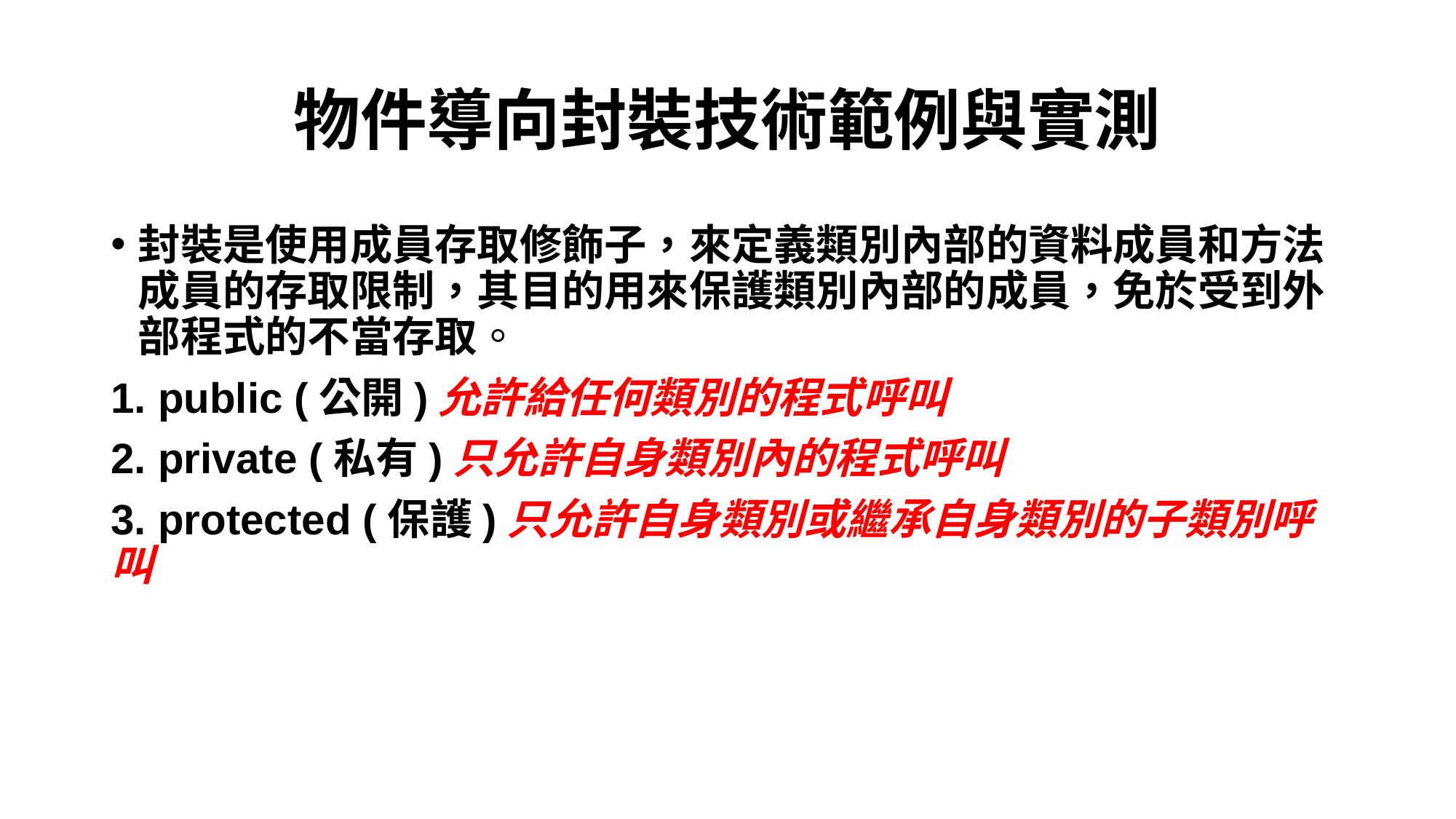

# 物件導向封裝技術範例與實測
封裝是使用成員存取修飾子，來定義類別內部的資料成員和方法成員的存取限制，其目的用來保護類別內部的成員，免於受到外部程式的不當存取。
1. public (公開)允許給任何類別的程式呼叫
2. private (私有)只允許自身類別內的程式呼叫
3. protected (保護)只允許自身類別或繼承自身類別的子類別呼叫